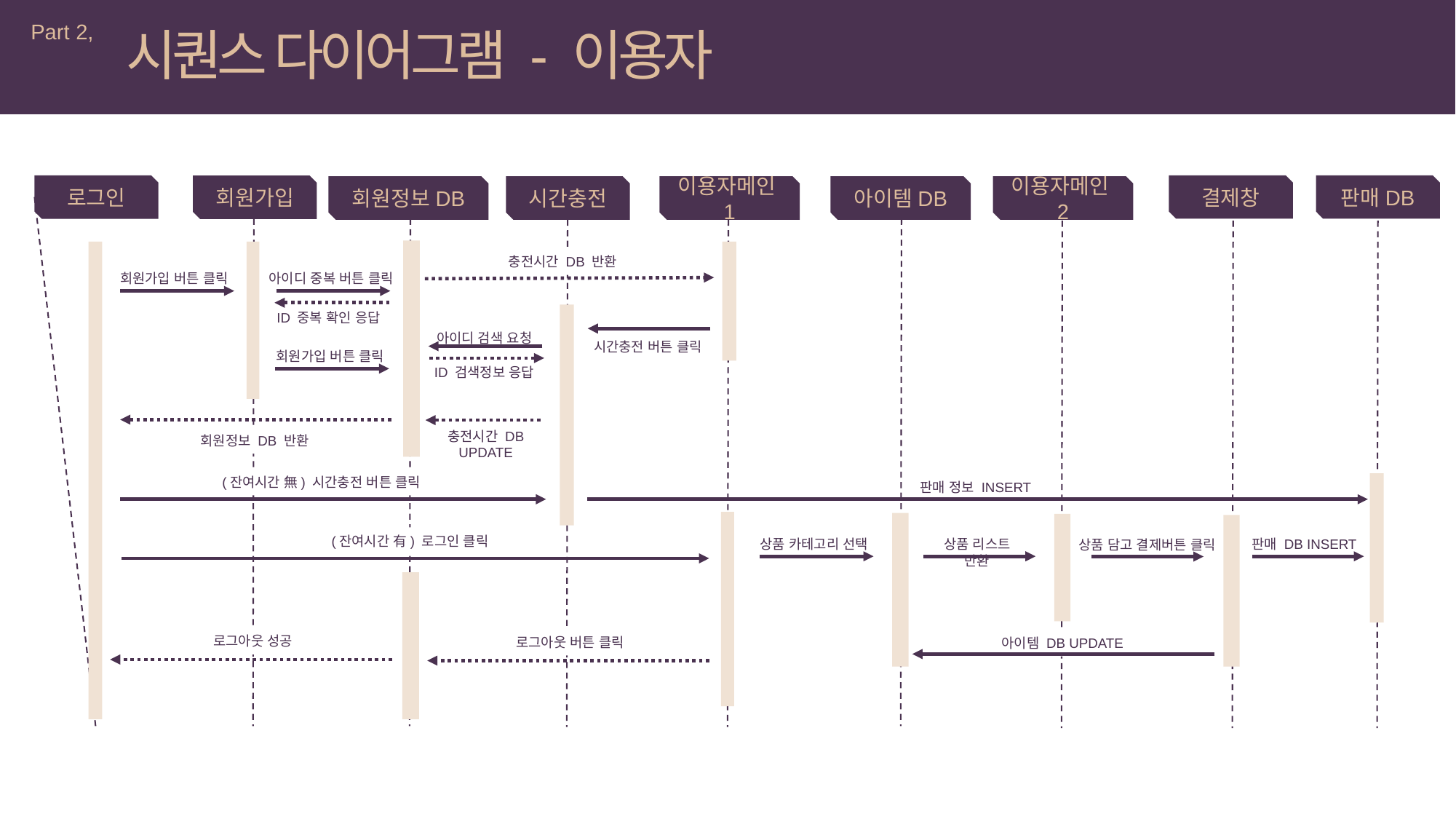

Part 2,
시퀀스 다이어그램 - 이용자
결제창
판매DB
로그인
회원가입
회원정보DB
이용자메인1
이용자메인2
시간충전
아이템DB

충전시간 DB 반환
회원가입 버튼 클릭
아이디 중복 버튼 클릭
ID 중복 확인 응답

아이디 검색 요청
시간충전 버튼 클릭
회원가입 버튼 클릭
ID 검색정보 응답
충전시간 DB UPDATE
회원정보 DB 반환
(잔여시간 無) 시간충전 버튼 클릭

판매 정보 INSERT

(잔여시간 有) 로그인 클릭
상품 리스트 반환
판매 DB INSERT
상품 카테고리 선택
상품 담고 결제버튼 클릭

로그아웃 성공
로그아웃 버튼 클릭
아이템 DB UPDATE